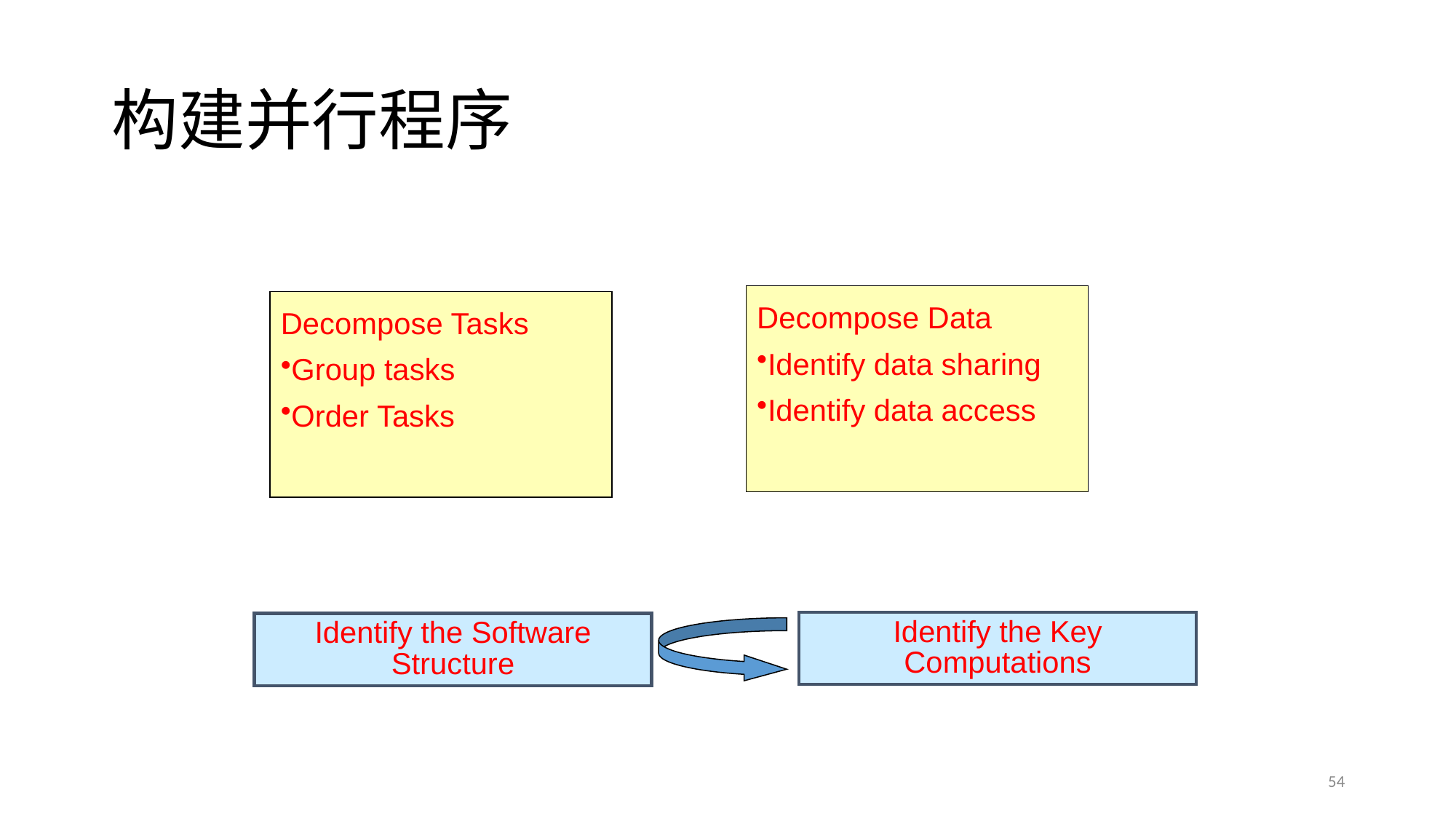

# 构建并行程序
Decompose Data
Identify data sharing
Identify data access

Decompose Tasks
Group tasks
Order Tasks

Identify the Key Computations
Identify the Software Structure

54